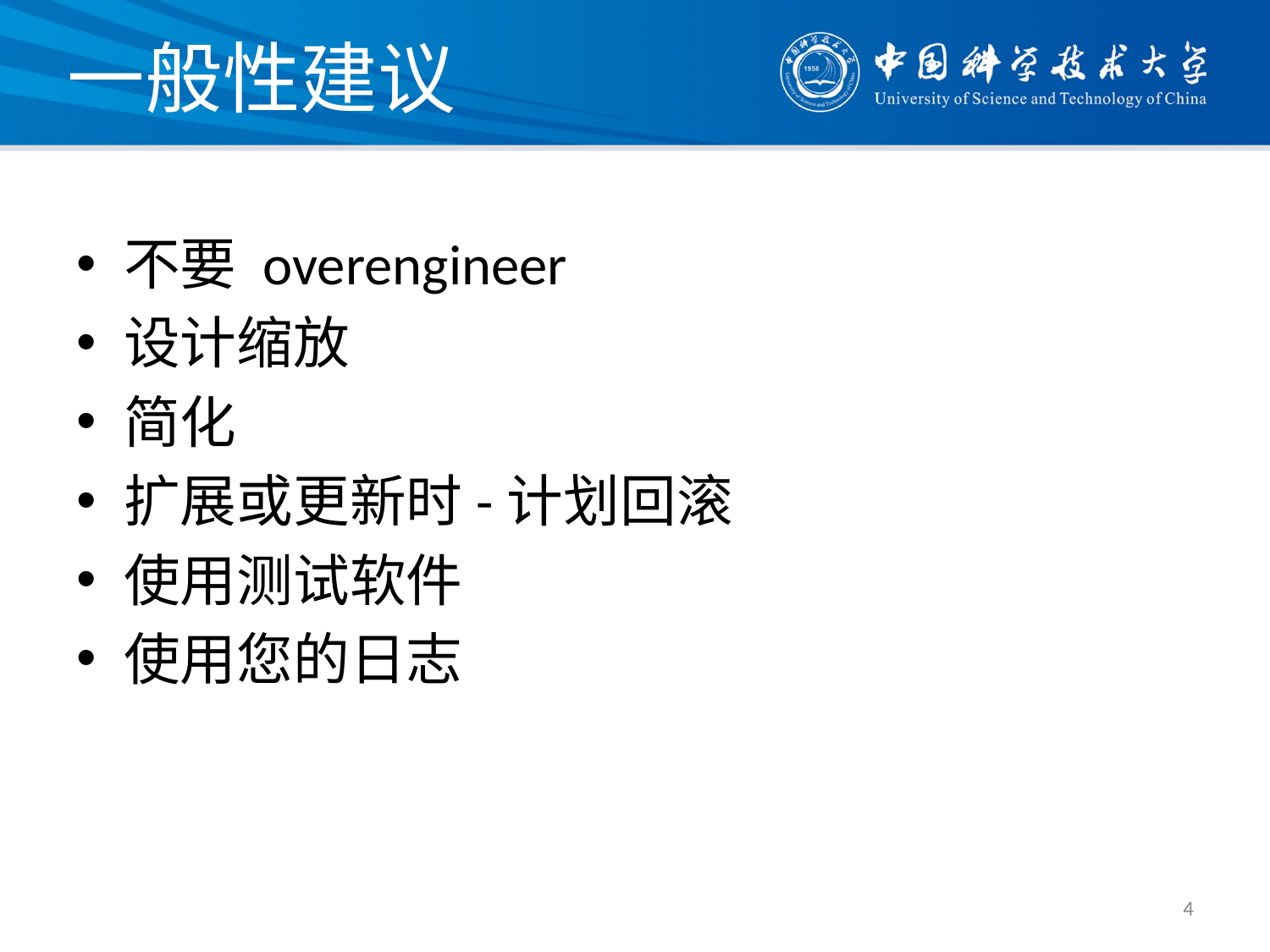

# 一般性建议
不要 overengineer
设计缩放
简化
扩展或更新时-计划回滚
使用测试软件
使用您的日志
4